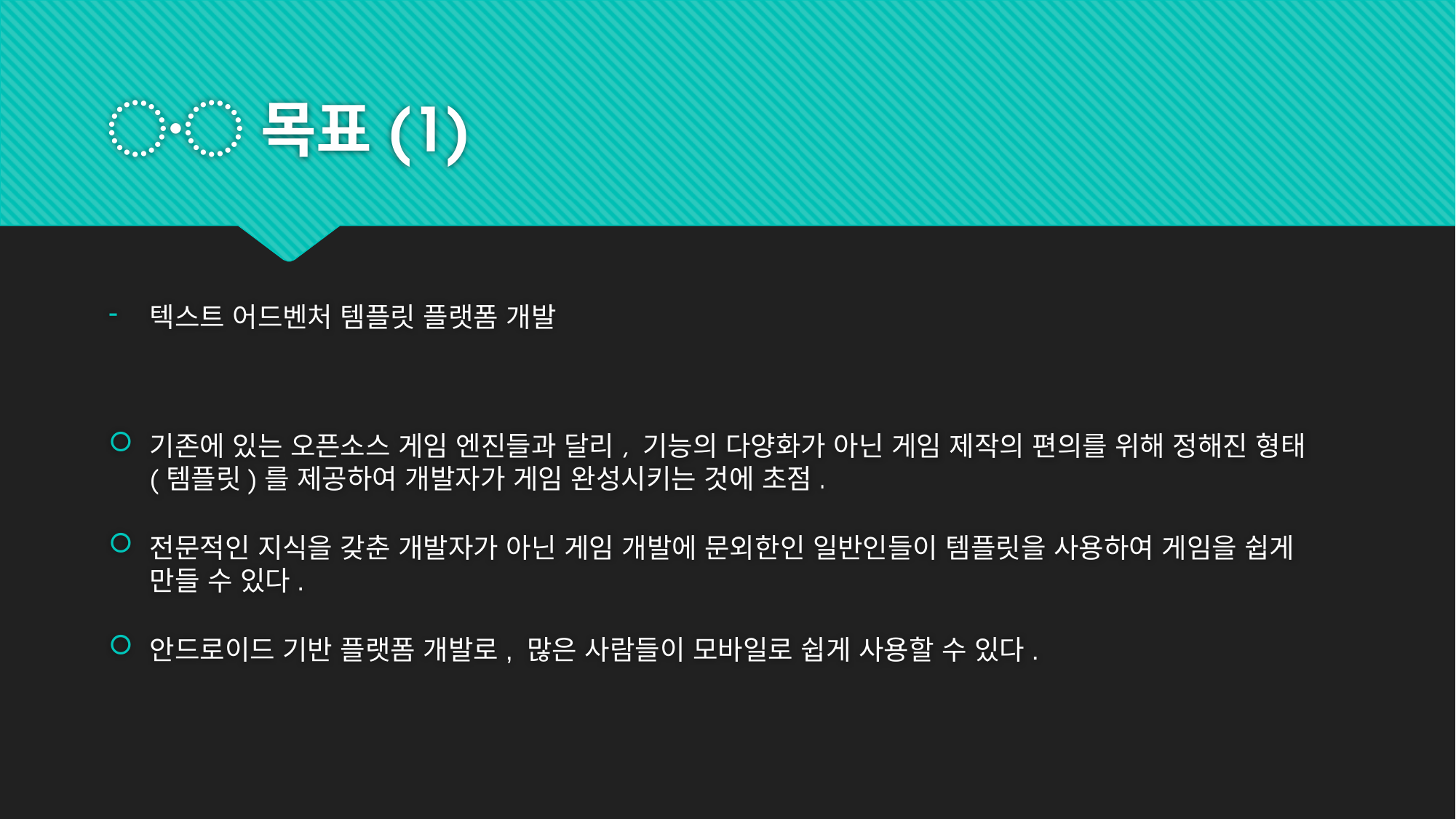

# 〮 목표(1)
텍스트 어드벤처 템플릿 플랫폼 개발

기존에 있는 오픈소스 게임 엔진들과 달리, 기능의 다양화가 아닌 게임 제작의 편의를 위해 정해진 형태(템플릿)를 제공하여 개발자가 게임 완성시키는 것에 초점.
전문적인 지식을 갖춘 개발자가 아닌 게임 개발에 문외한인 일반인들이 템플릿을 사용하여 게임을 쉽게 만들 수 있다.
안드로이드 기반 플랫폼 개발로, 많은 사람들이 모바일로 쉽게 사용할 수 있다.